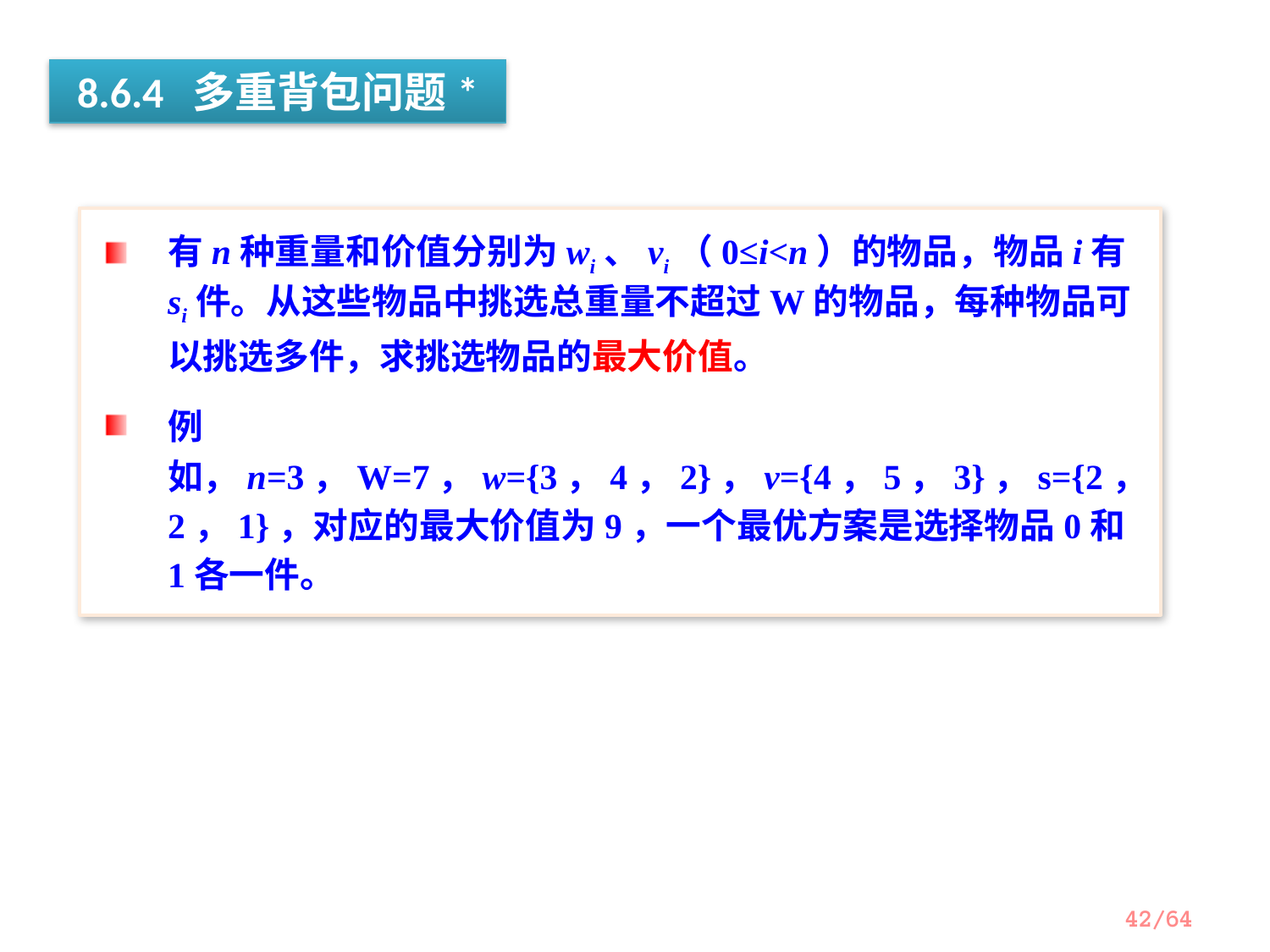

8.6.4  多重背包问题*
有n种重量和价值分别为wi、vi（0≤i<n）的物品，物品i有si件。从这些物品中挑选总重量不超过W的物品，每种物品可以挑选多件，求挑选物品的最大价值。
例如，n=3，W=7，w={3，4，2}，v={4，5，3}，s={2，2，1}，对应的最大价值为9，一个最优方案是选择物品0和1各一件。
42/64